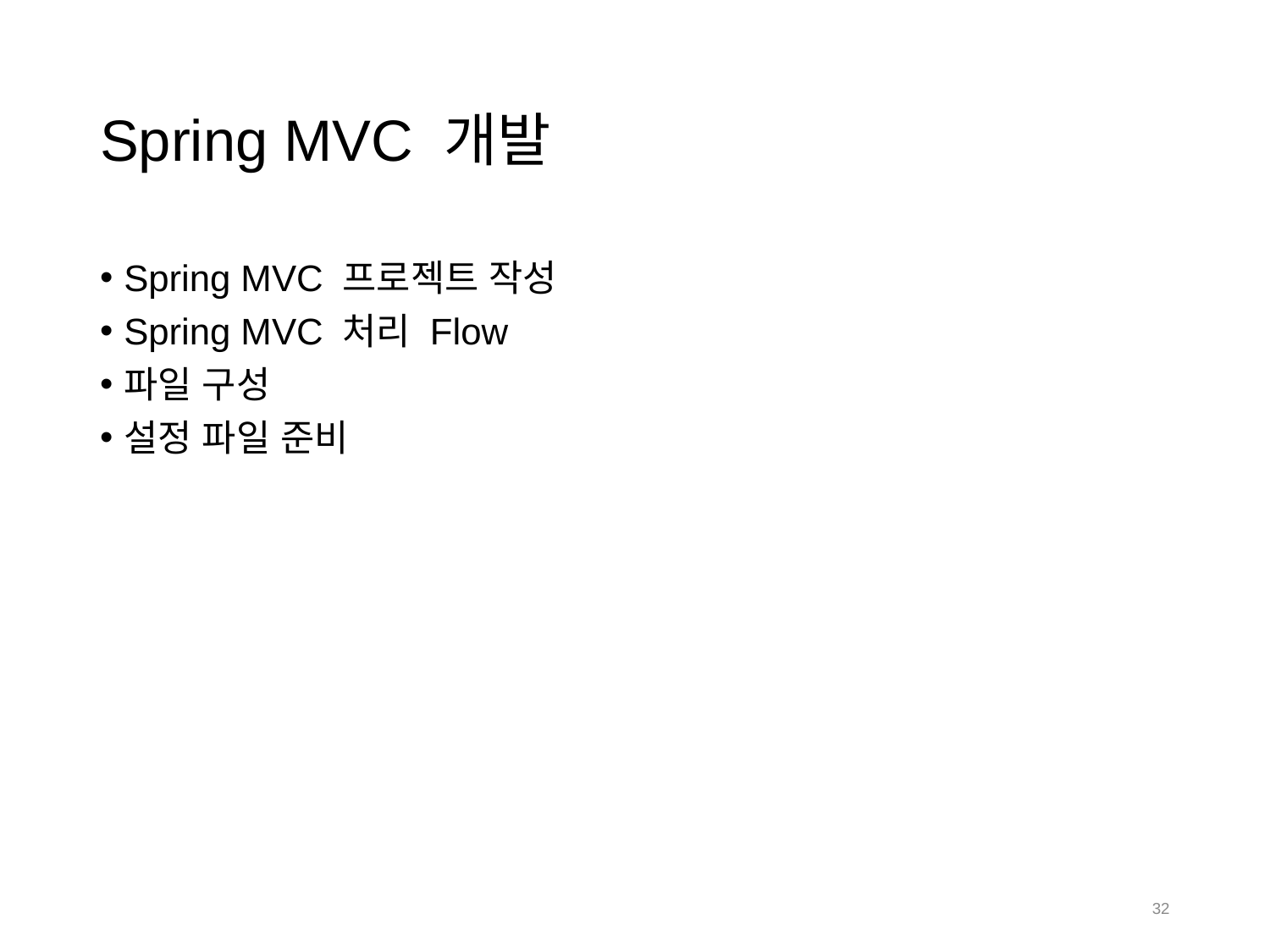

# Spring MVC 개발
Spring MVC 프로젝트 작성
Spring MVC 처리 Flow
파일 구성
설정 파일 준비
32